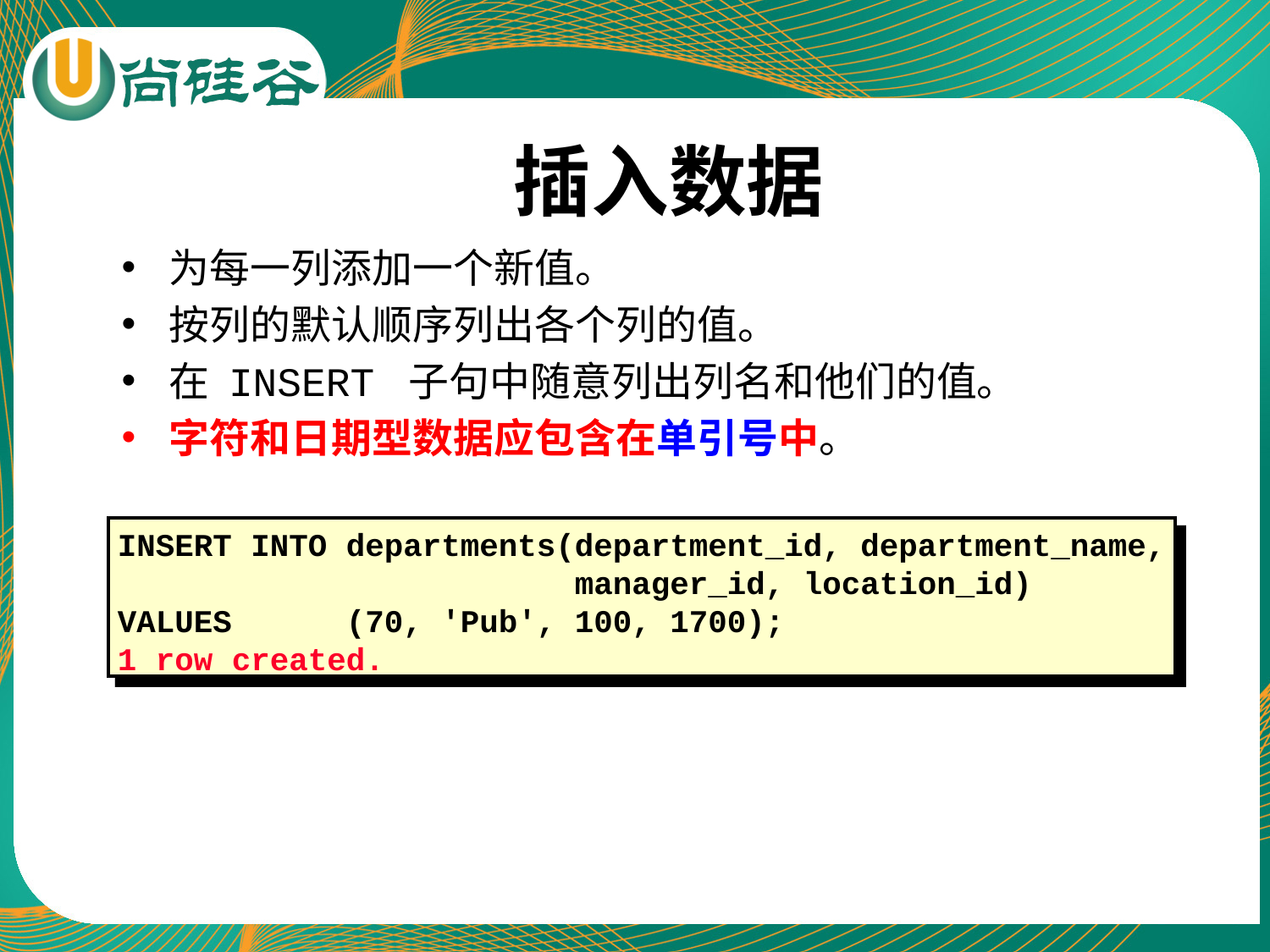

# 插入数据
为每一列添加一个新值。
按列的默认顺序列出各个列的值。
在 INSERT 子句中随意列出列名和他们的值。
字符和日期型数据应包含在单引号中。

INSERT INTO departments(department_id, department_name,
                        manager_id, location_id)
VALUES      (70, 'Pub', 100, 1700);
1 row created.